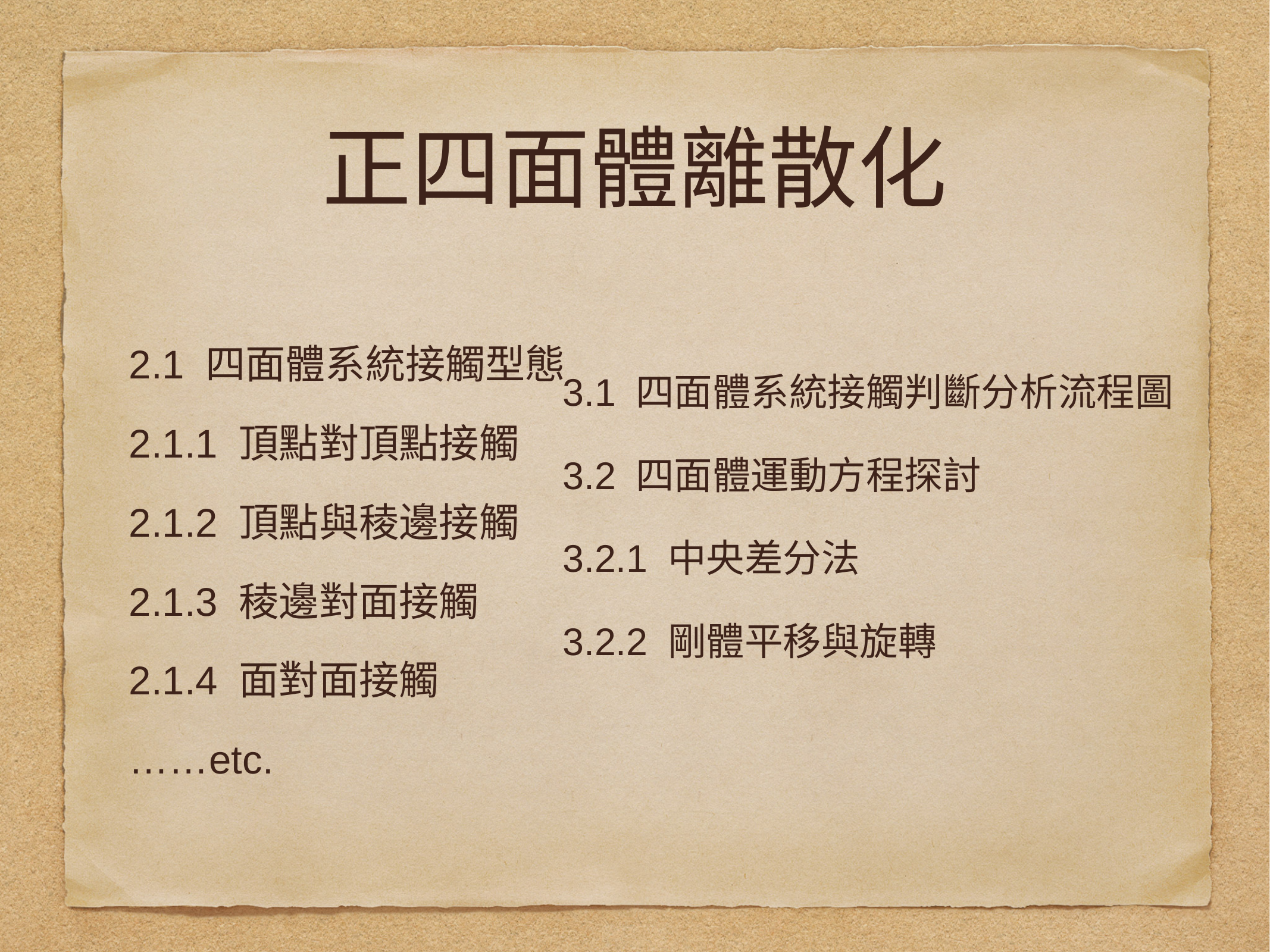

# 正四面體離散化
2.1 四面體系統接觸型態
2.1.1 頂點對頂點接觸
2.1.2 頂點與稜邊接觸
2.1.3 稜邊對面接觸
2.1.4 面對面接觸
……etc.
3.1 四面體系統接觸判斷分析流程圖
3.2 四面體運動方程探討
3.2.1 中央差分法
3.2.2 剛體平移與旋轉